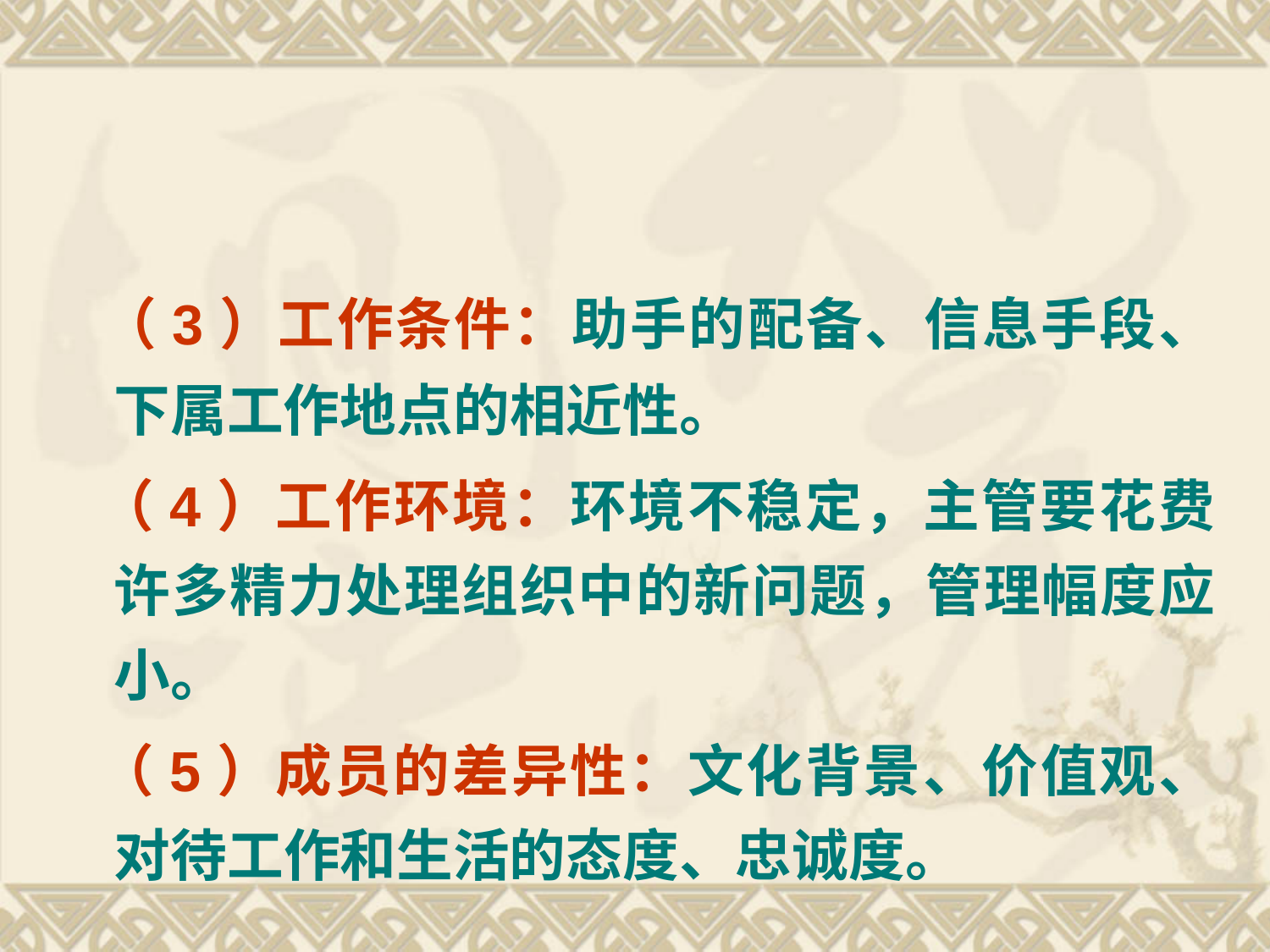

#
 （3）工作条件：助手的配备、信息手段、下属工作地点的相近性。
 （4）工作环境：环境不稳定，主管要花费许多精力处理组织中的新问题，管理幅度应小。
 （5）成员的差异性：文化背景、价值观、对待工作和生活的态度、忠诚度。